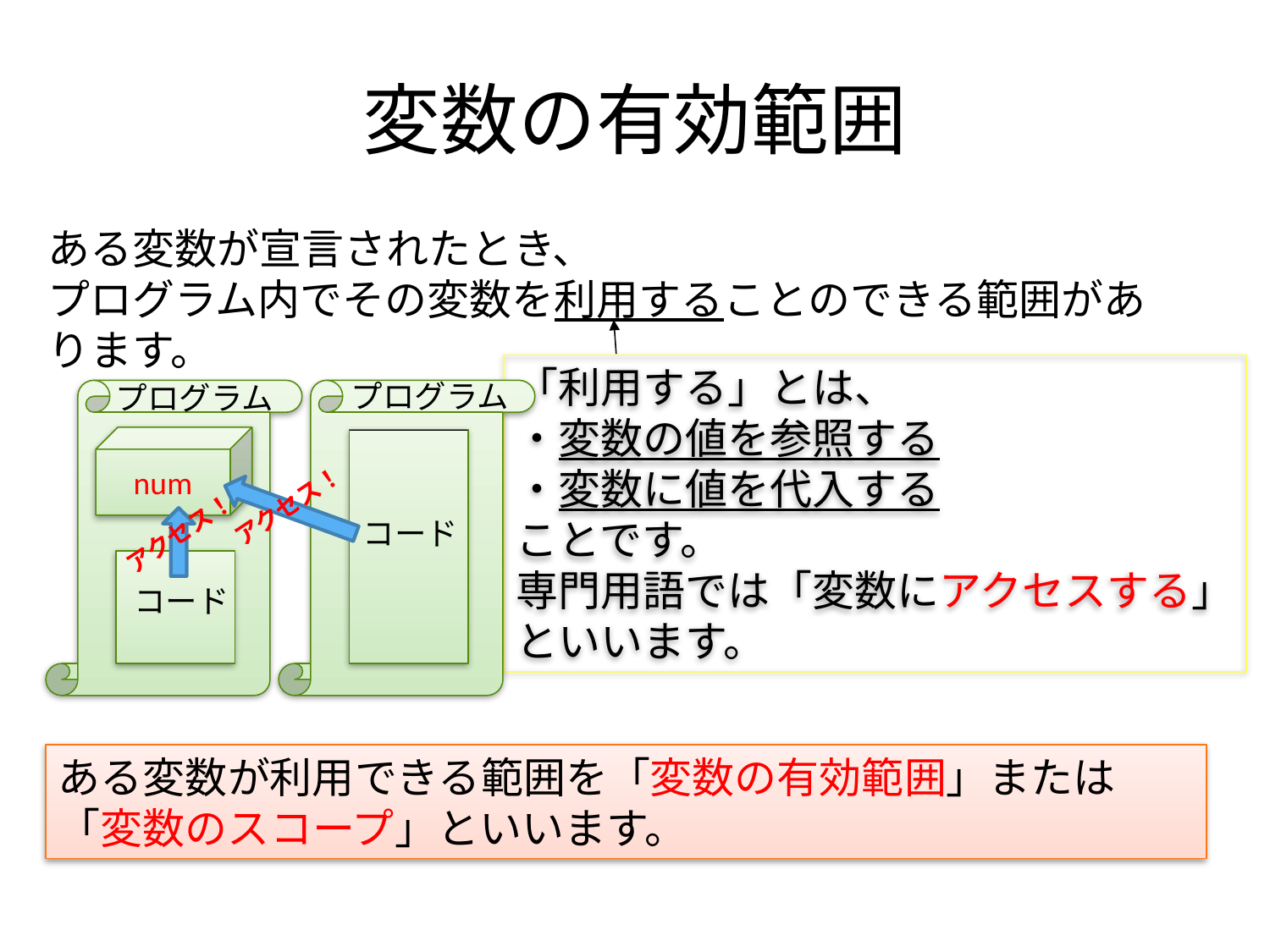

# 変数の有効範囲
ある変数が宣言されたとき、
プログラム内でその変数を利用することのできる範囲があります。

「利用する」とは、
・変数の値を参照する
・変数に値を代入する
ことです。
専門用語では「変数にアクセスする」
といいます。
プログラム
プログラム

num

アクセス！

コード
アクセス！

コード
ある変数が利用できる範囲を「変数の有効範囲」または「変数のスコープ」といいます。